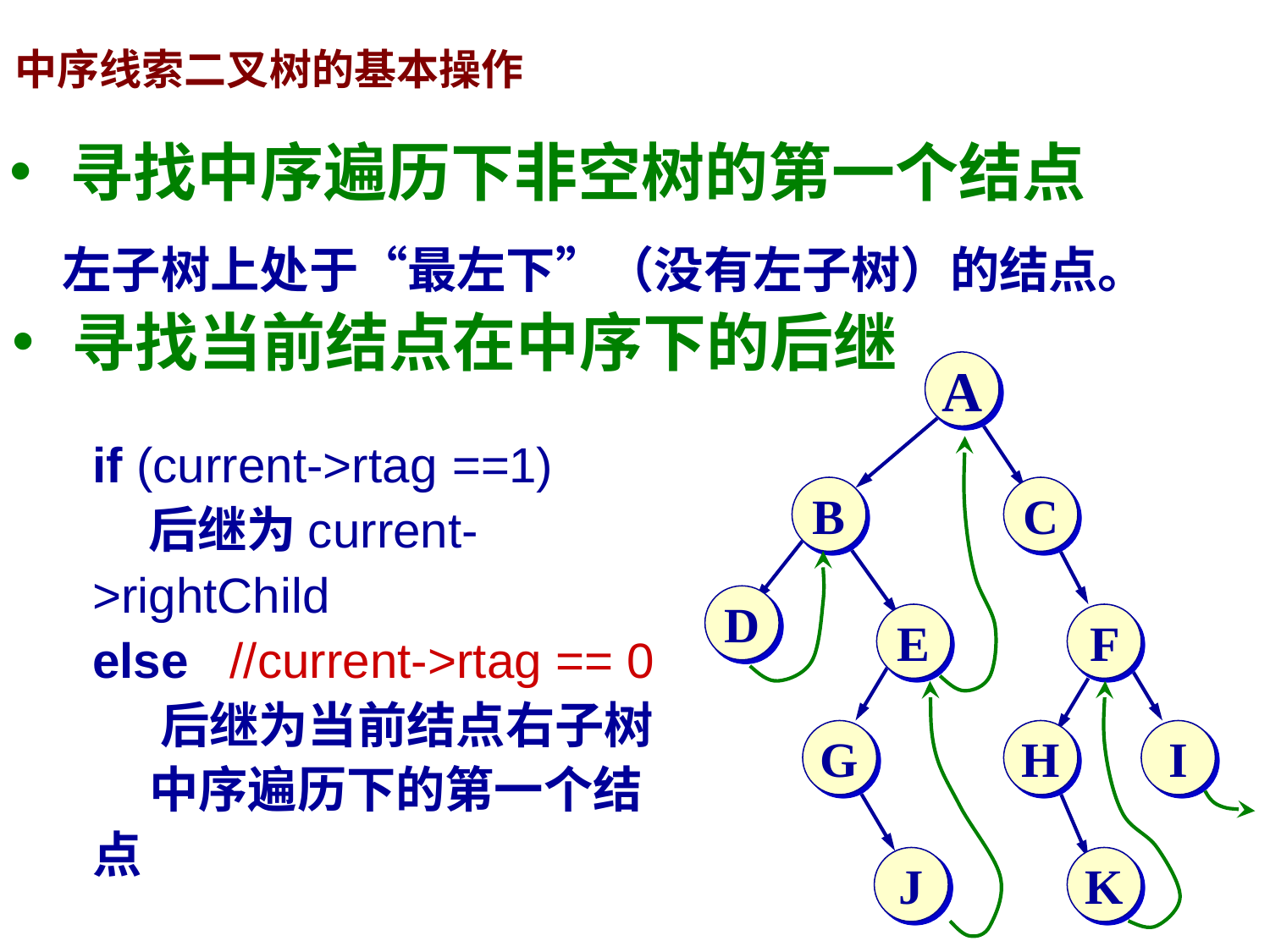

中序线索二叉树的基本操作
 寻找中序遍历下非空树的第一个结点
左子树上处于“最左下”（没有左子树）的结点。
 寻找当前结点在中序下的后继
A

if (current->rtag ==1)
    后继为current->rightChild
else   //current->rtag == 0
     后继为当前结点右子树
    中序遍历下的第一个结点

B
C

D
E
F

G
H
I

J
K